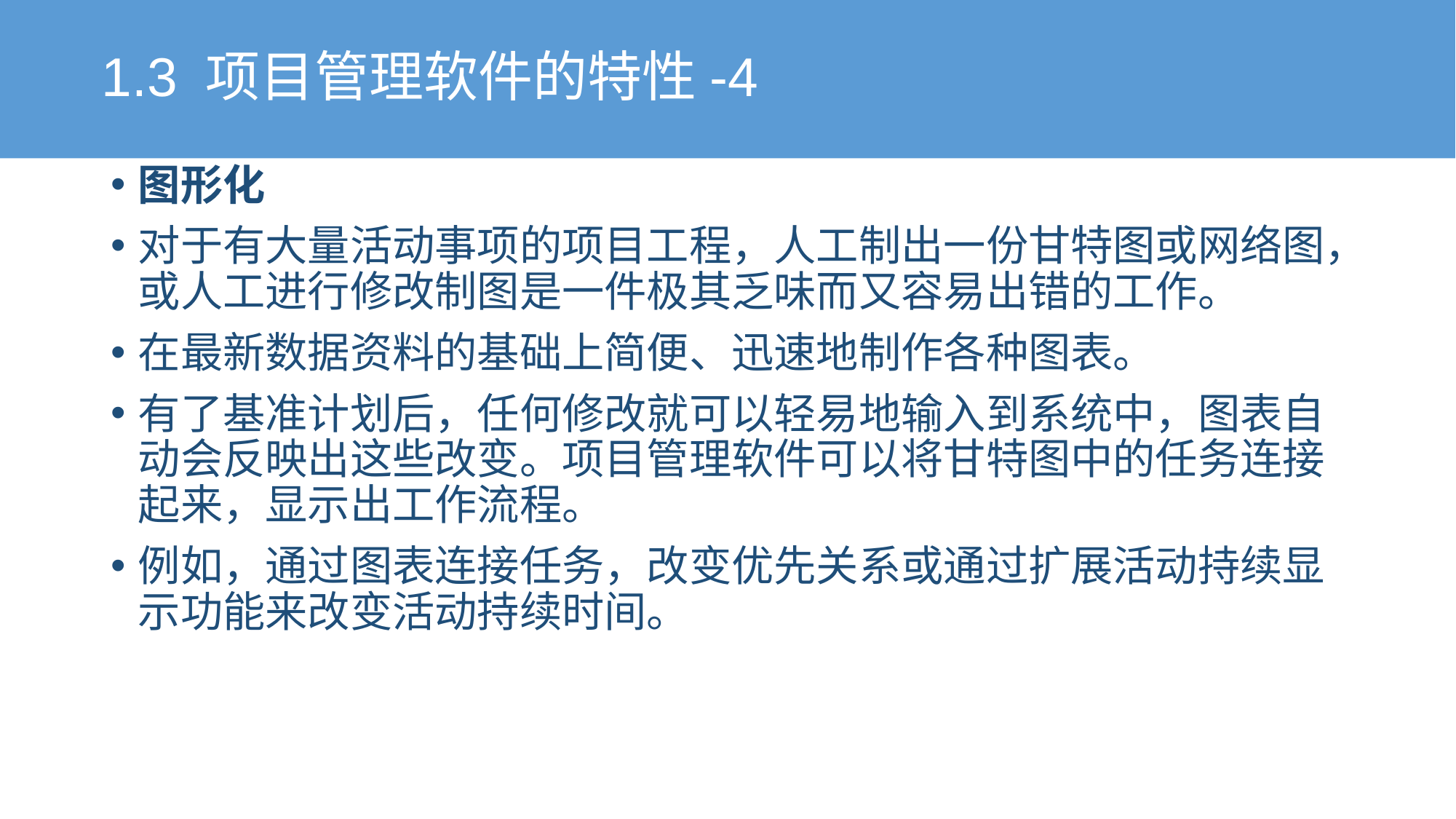

# 1.3 项目管理软件的特性-4
图形化
对于有大量活动事项的项目工程，人工制出一份甘特图或网络图，或人工进行修改制图是一件极其乏味而又容易出错的工作。
在最新数据资料的基础上简便、迅速地制作各种图表。
有了基准计划后，任何修改就可以轻易地输入到系统中，图表自动会反映出这些改变。项目管理软件可以将甘特图中的任务连接起来，显示出工作流程。
例如，通过图表连接任务，改变优先关系或通过扩展活动持续显示功能来改变活动持续时间。